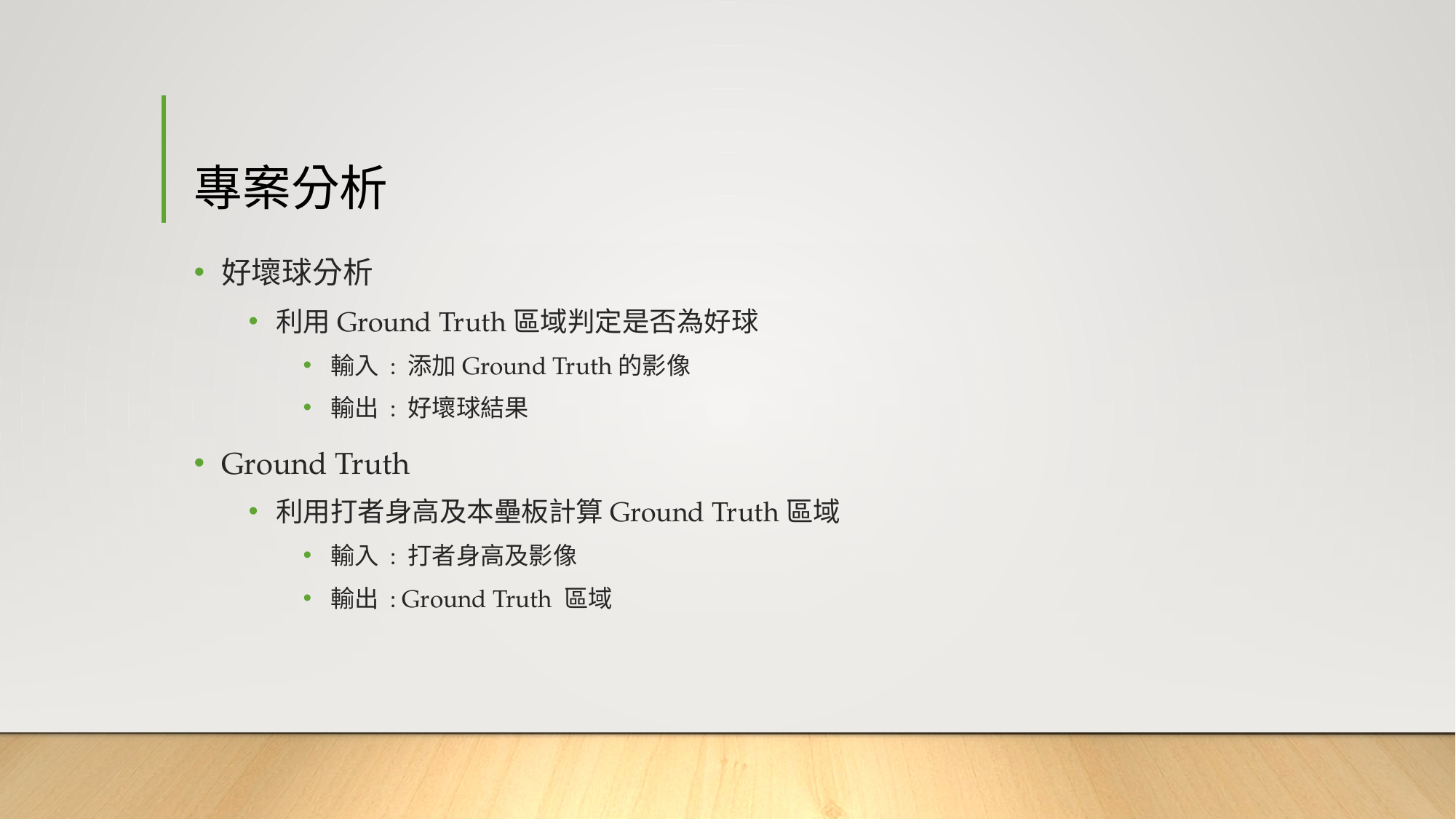

# 專案分析
好壞球分析
利用Ground Truth區域判定是否為好球
輸入 : 添加Ground Truth的影像
輸出 : 好壞球結果
Ground Truth
利用打者身高及本壘板計算Ground Truth區域
輸入 : 打者身高及影像
輸出 : Ground Truth 區域